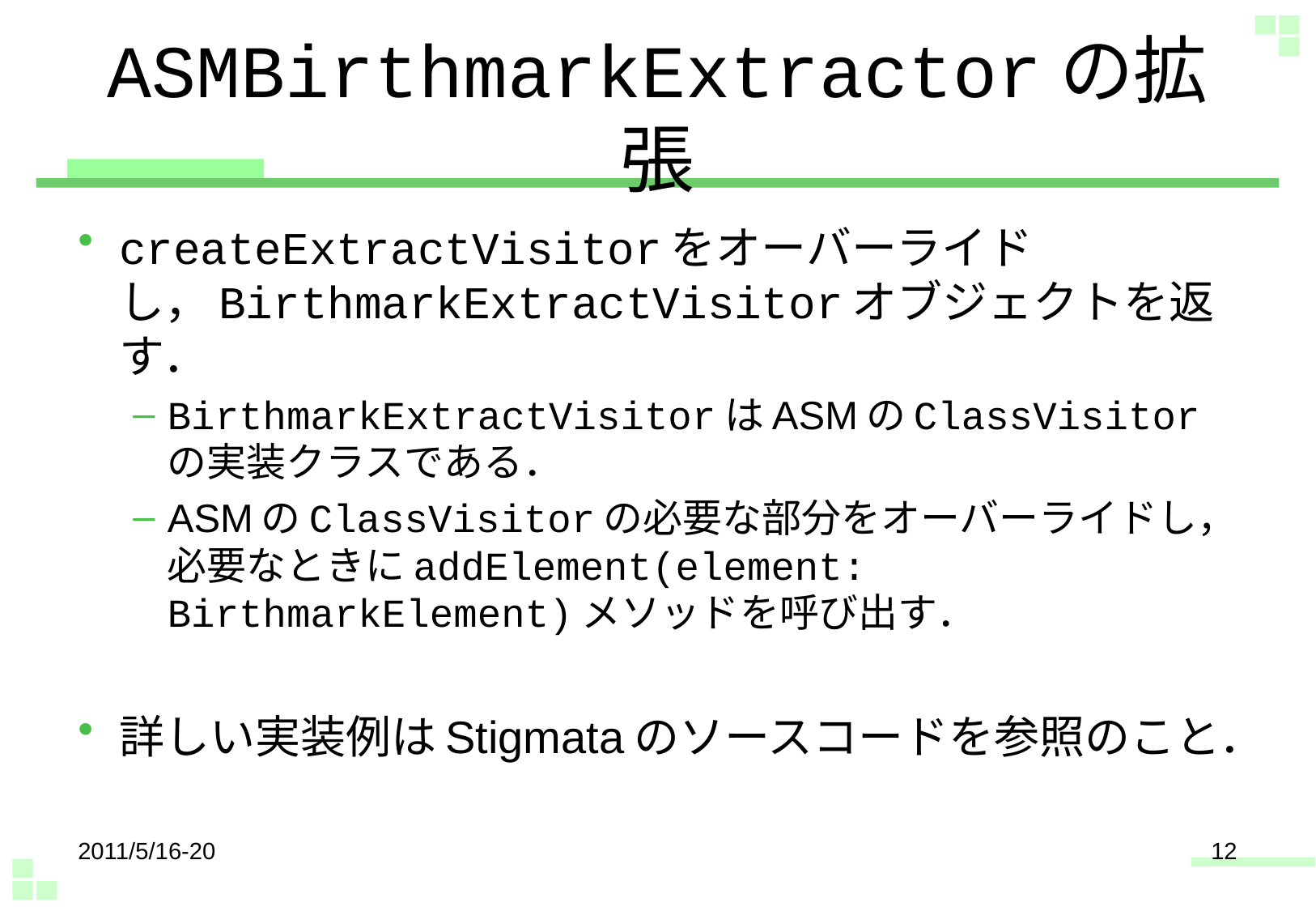

# ASMBirthmarkExtractorの拡張
createExtractVisitorをオーバーライドし，BirthmarkExtractVisitorオブジェクトを返す．
BirthmarkExtractVisitorはASMのClassVisitorの実装クラスである．
ASMのClassVisitorの必要な部分をオーバーライドし，必要なときにaddElement(element: BirthmarkElement)メソッドを呼び出す．

詳しい実装例はStigmataのソースコードを参照のこと．
2011/5/16-20
12